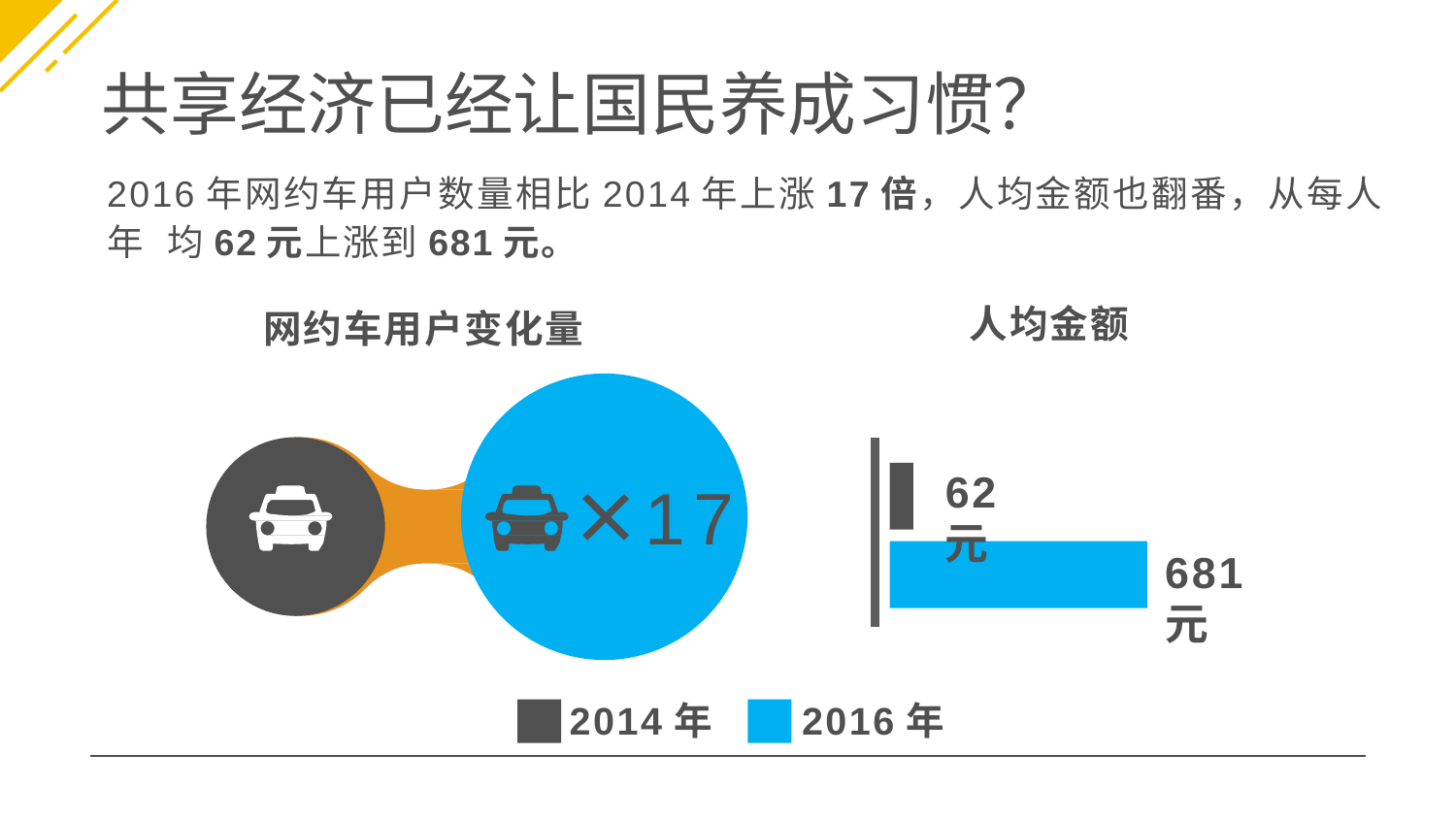

# 共享经济已经让国民养成习惯？
2016年网约车用户数量相比2014年上涨17倍，人均金额也翻番，从每人年  均62元上涨到681元。
网约车用户变化量
人均金额

62元
17

681元
2014年
2016年